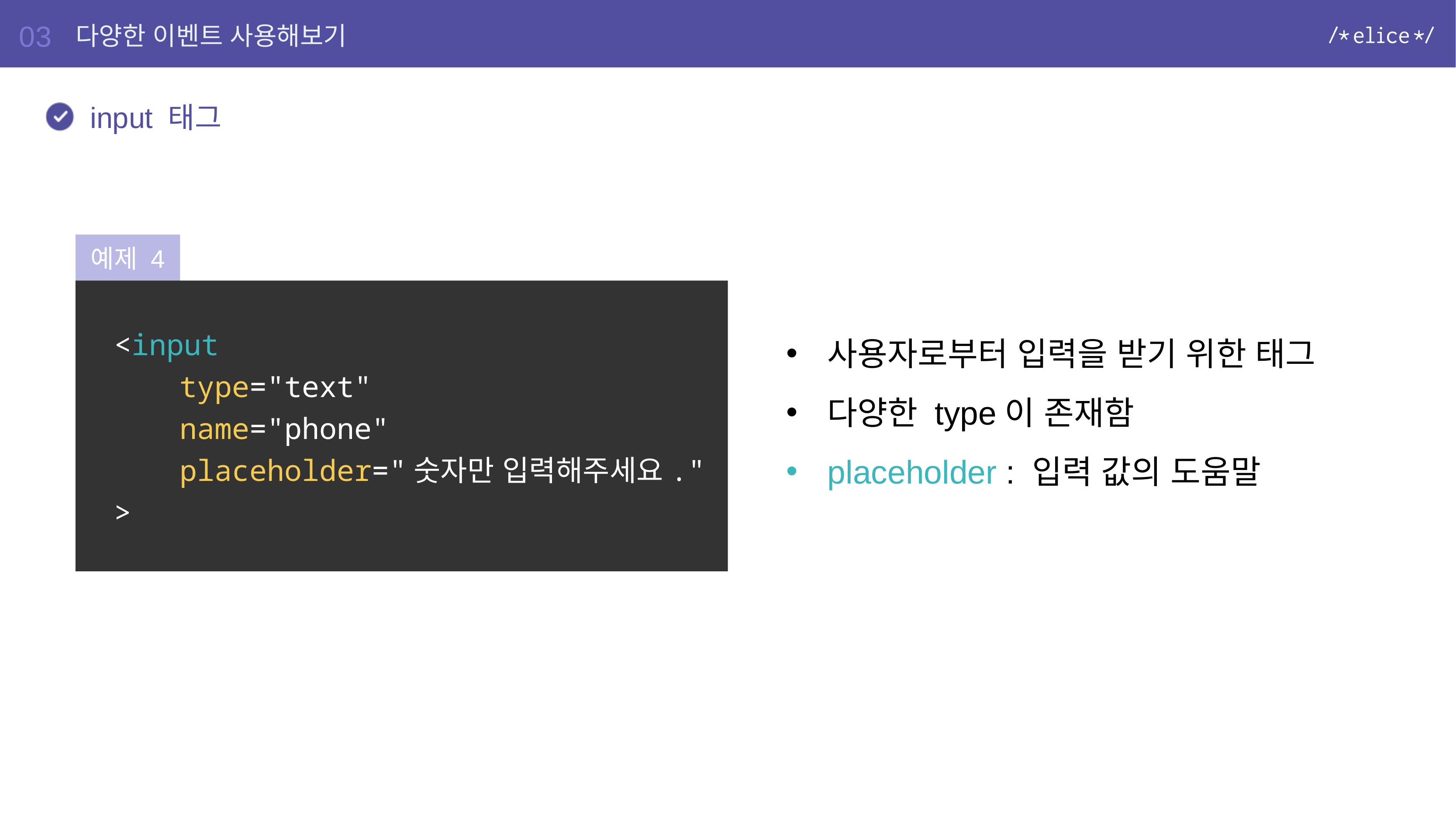

03
다양한 이벤트 사용해보기
 input 태그
예제 4

사용자로부터 입력을 받기 위한 태그
다양한 type이 존재함
placeholder : 입력 값의 도움말
<input
	type="text"
	name="phone"
	placeholder="숫자만 입력해주세요."
>